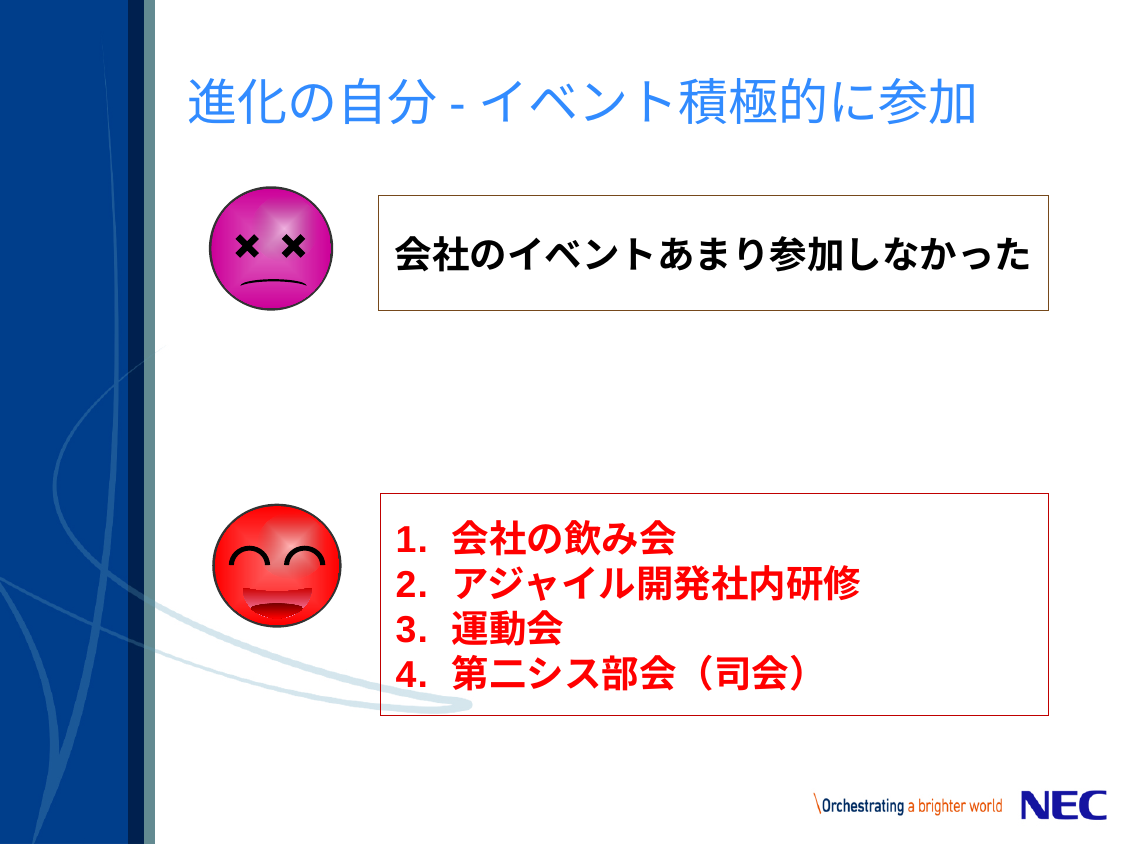

# 進化の自分-イベント積極的に参加

会社のイベントあまり参加しなかった
会社の飲み会
アジャイル開発社内研修
運動会
第二シス部会（司会）